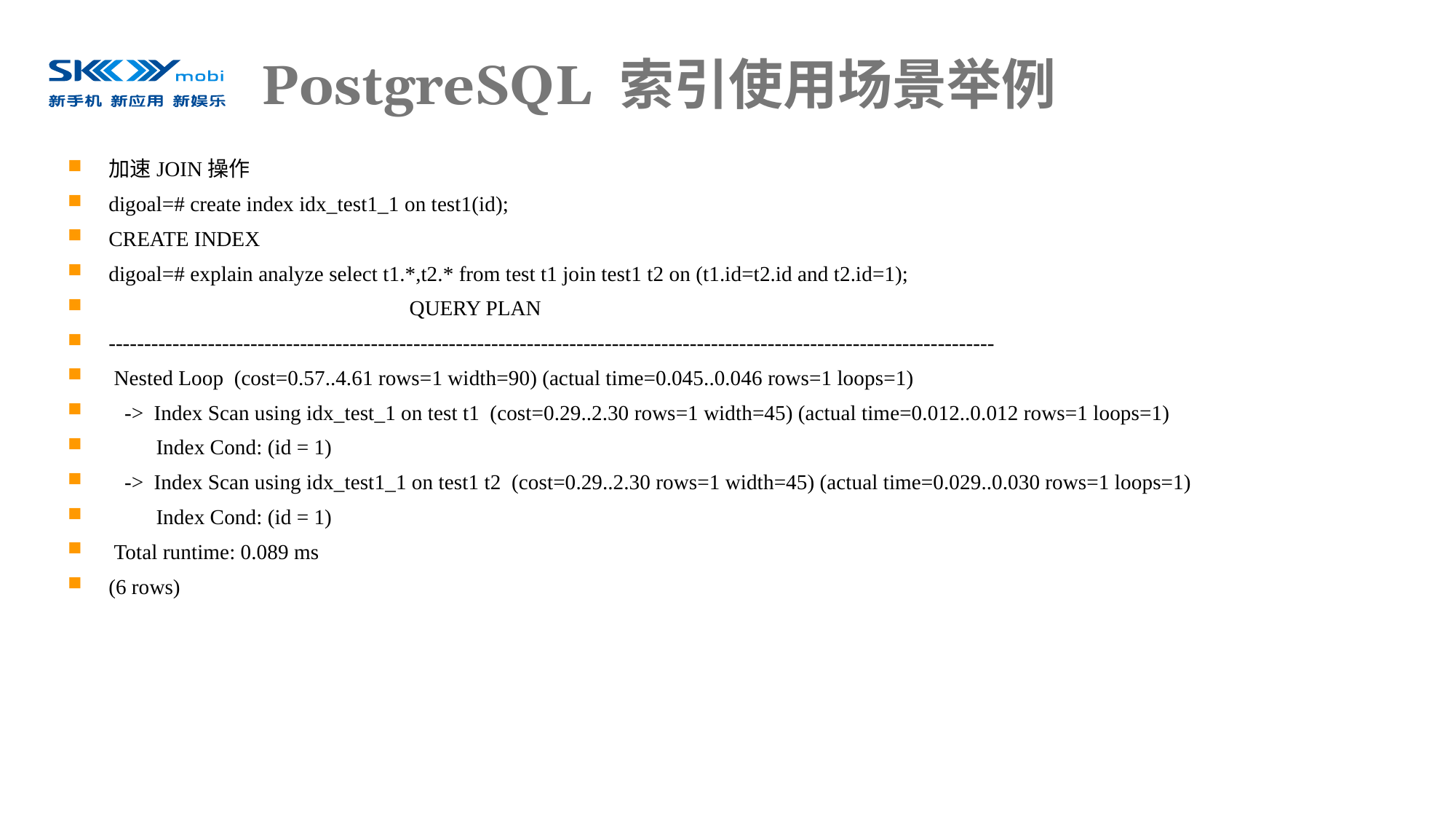

# PostgreSQL 索引使用场景举例
加速JOIN操作
digoal=# create index idx_test1_1 on test1(id);
CREATE INDEX
digoal=# explain analyze select t1.*,t2.* from test t1 join test1 t2 on (t1.id=t2.id and t2.id=1);
                                                         QUERY PLAN
-----------------------------------------------------------------------------------------------------------------------------
 Nested Loop  (cost=0.57..4.61 rows=1 width=90) (actual time=0.045..0.046 rows=1 loops=1)
   ->  Index Scan using idx_test_1 on test t1  (cost=0.29..2.30 rows=1 width=45) (actual time=0.012..0.012 rows=1 loops=1)
         Index Cond: (id = 1)
   ->  Index Scan using idx_test1_1 on test1 t2  (cost=0.29..2.30 rows=1 width=45) (actual time=0.029..0.030 rows=1 loops=1)
         Index Cond: (id = 1)
 Total runtime: 0.089 ms
(6 rows)